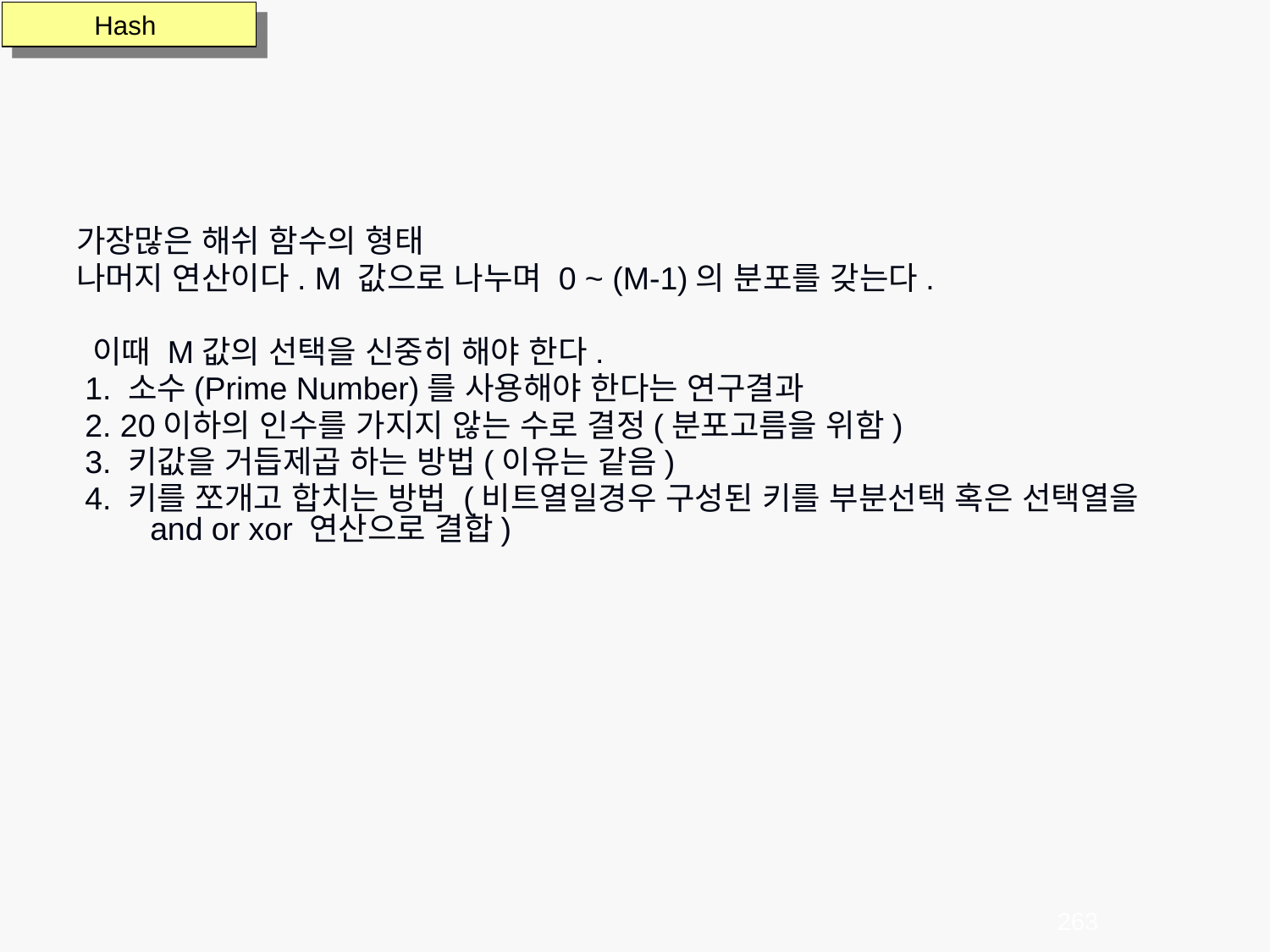

가장많은 해쉬 함수의 형태
나머지 연산이다. M 값으로 나누며 0 ~ (M-1)의 분포를 갖는다.

 이때 M값의 선택을 신중히 해야 한다.
 1. 소수(Prime Number)를 사용해야 한다는 연구결과
 2. 20이하의 인수를 가지지 않는 수로 결정(분포고름을 위함)
 3. 키값을 거듭제곱 하는 방법(이유는 같음)
 4. 키를 쪼개고 합치는 방법 (비트열일경우 구성된 키를 부분선택 혹은 선택열을 and or xor 연산으로 결합)

Hash
263